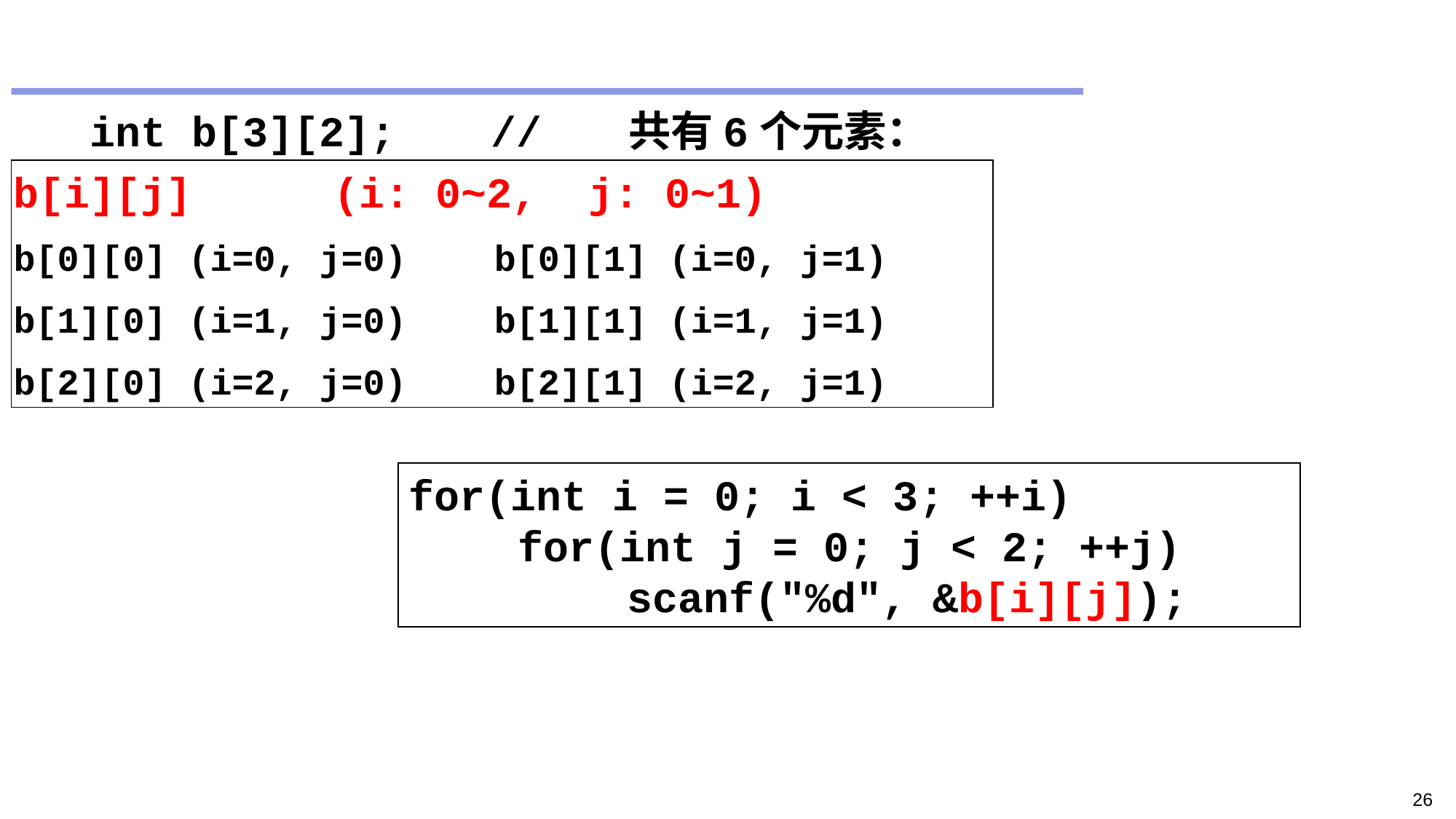

#
   int b[3][2];	//   共有6个元素：

b[i][j]	    (i: 0~2,  j: 0~1)
b[0][0] (i=0, j=0)    b[0][1] (i=0, j=1)
b[1][0] (i=1, j=0)    b[1][1] (i=1, j=1)
b[2][0] (i=2, j=0)    b[2][1] (i=2, j=1)
for(int i = 0; i < 3; ++i)
	for(int j = 0; j < 2; ++j)
		scanf("%d", &b[i][j]);
26